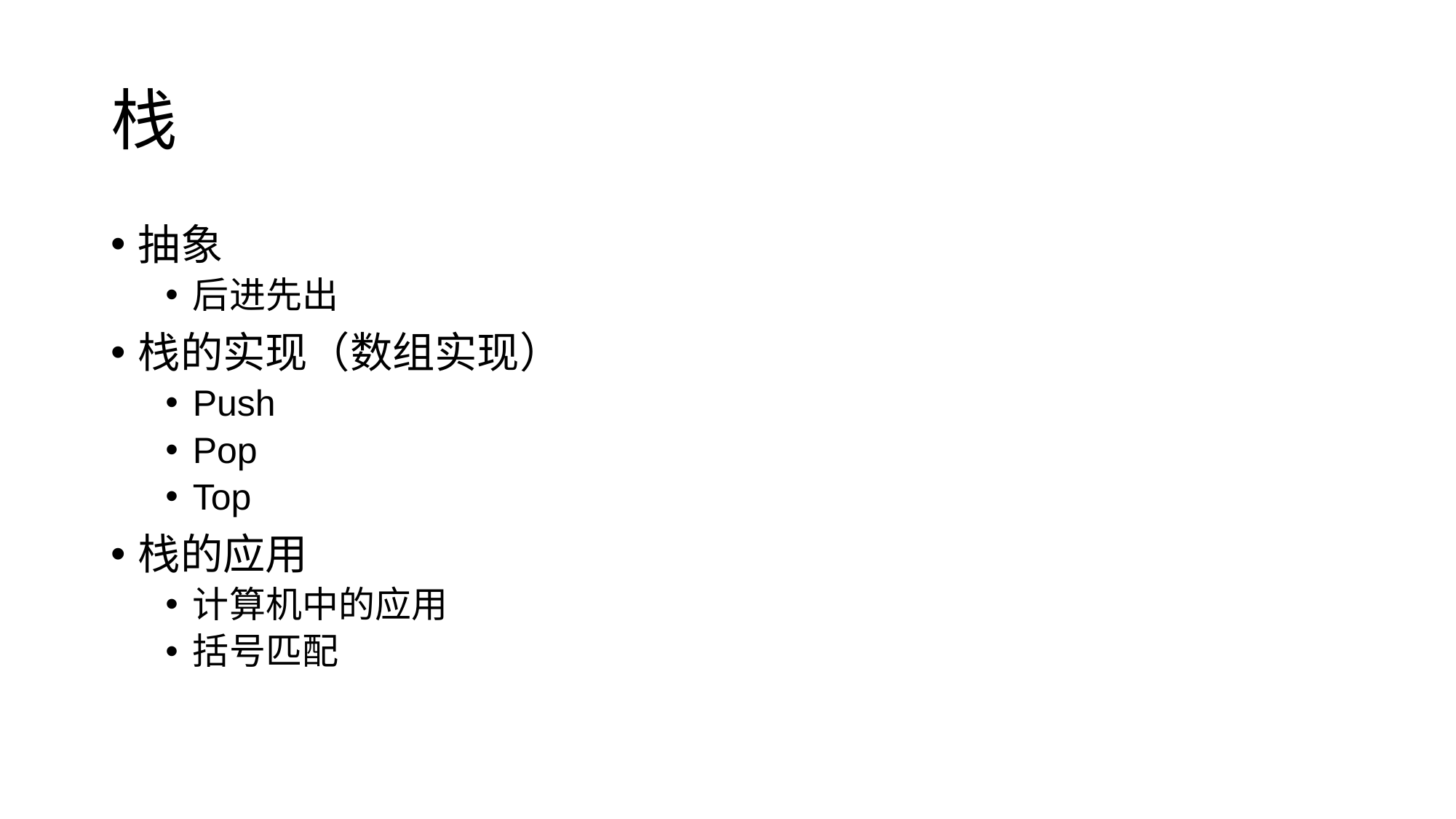

# 栈
抽象
后进先出
栈的实现（数组实现）
Push
Pop
Top
栈的应用
计算机中的应用
括号匹配